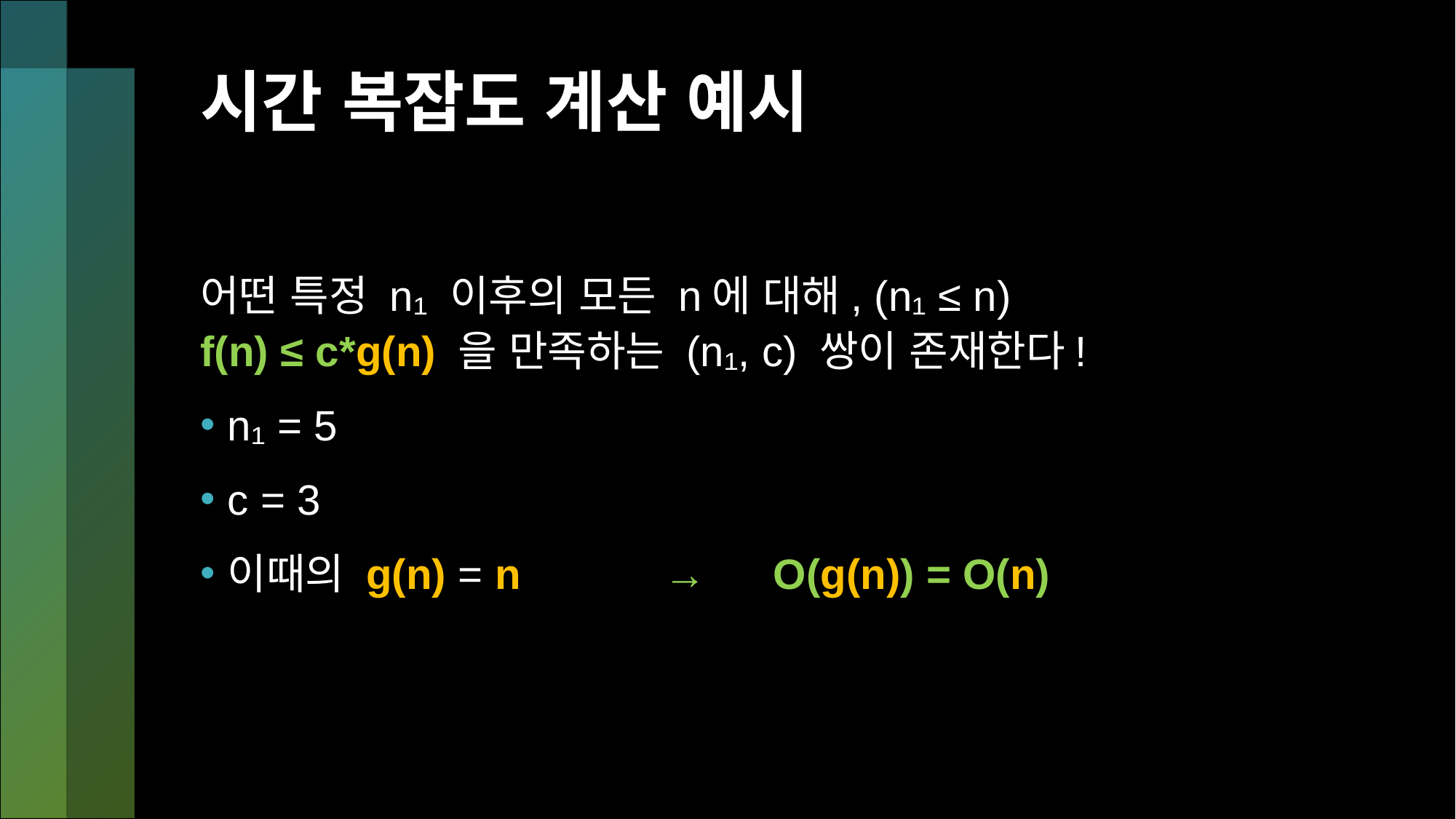

# 시간 복잡도 계산 예시
어떤 특정 n₁ 이후의 모든 n에 대해, (n₁ ≤ n)
f(n) ≤ c*g(n) 을 만족하는 (n₁, c) 쌍이 존재한다!
n₁ = 5
c = 3
이때의 g(n) = n		→ 	O(g(n)) = O(n)